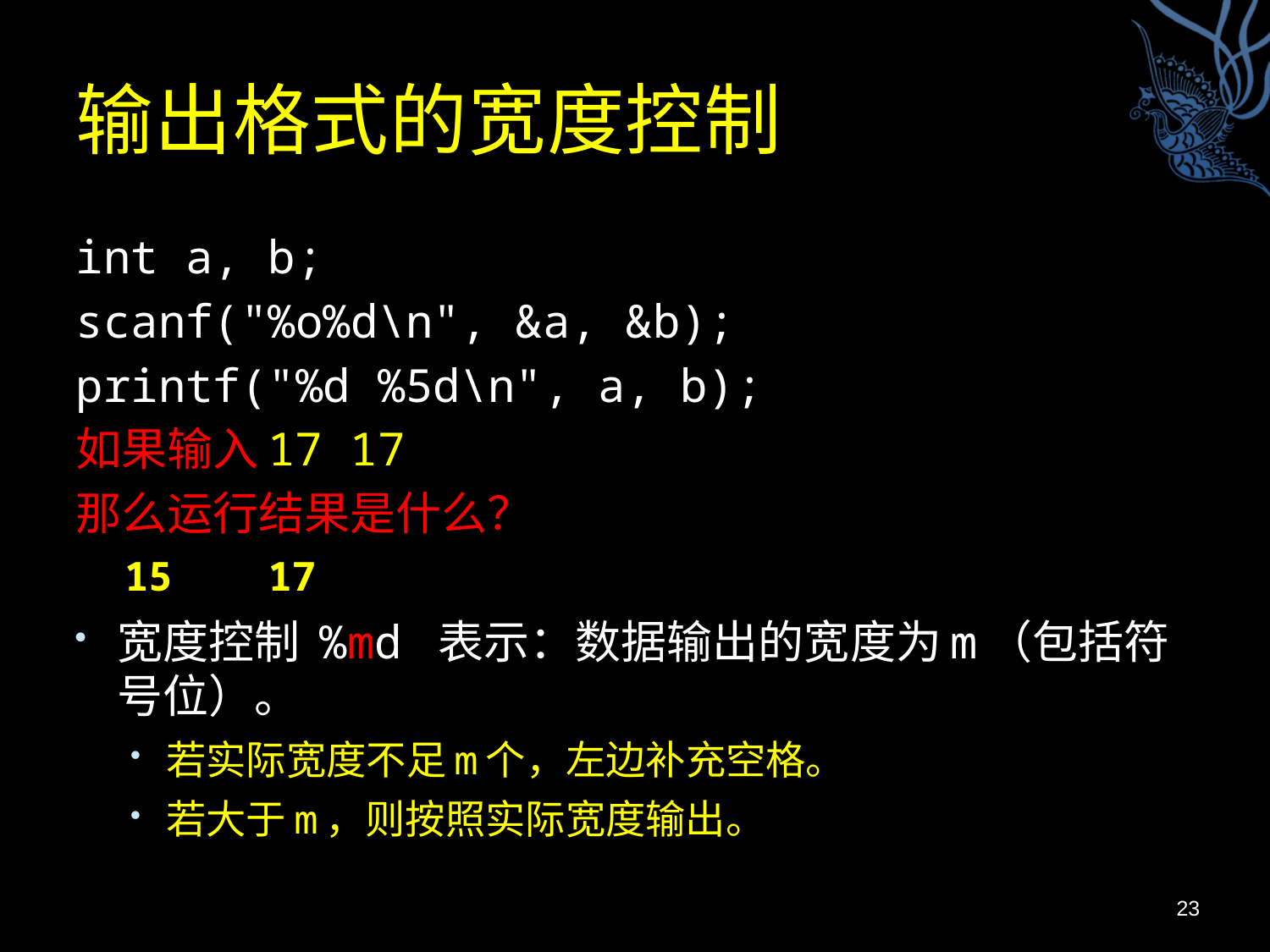

# 输出格式的宽度控制
int a, b;
scanf("%o%d\n", &a, &b);
printf("%d %5d\n", a, b);
如果输入17 17
那么运行结果是什么？
15    17
宽度控制 %md 表示：数据输出的宽度为m（包括符号位）。
若实际宽度不足m个，左边补充空格。
若大于m，则按照实际宽度输出。
23